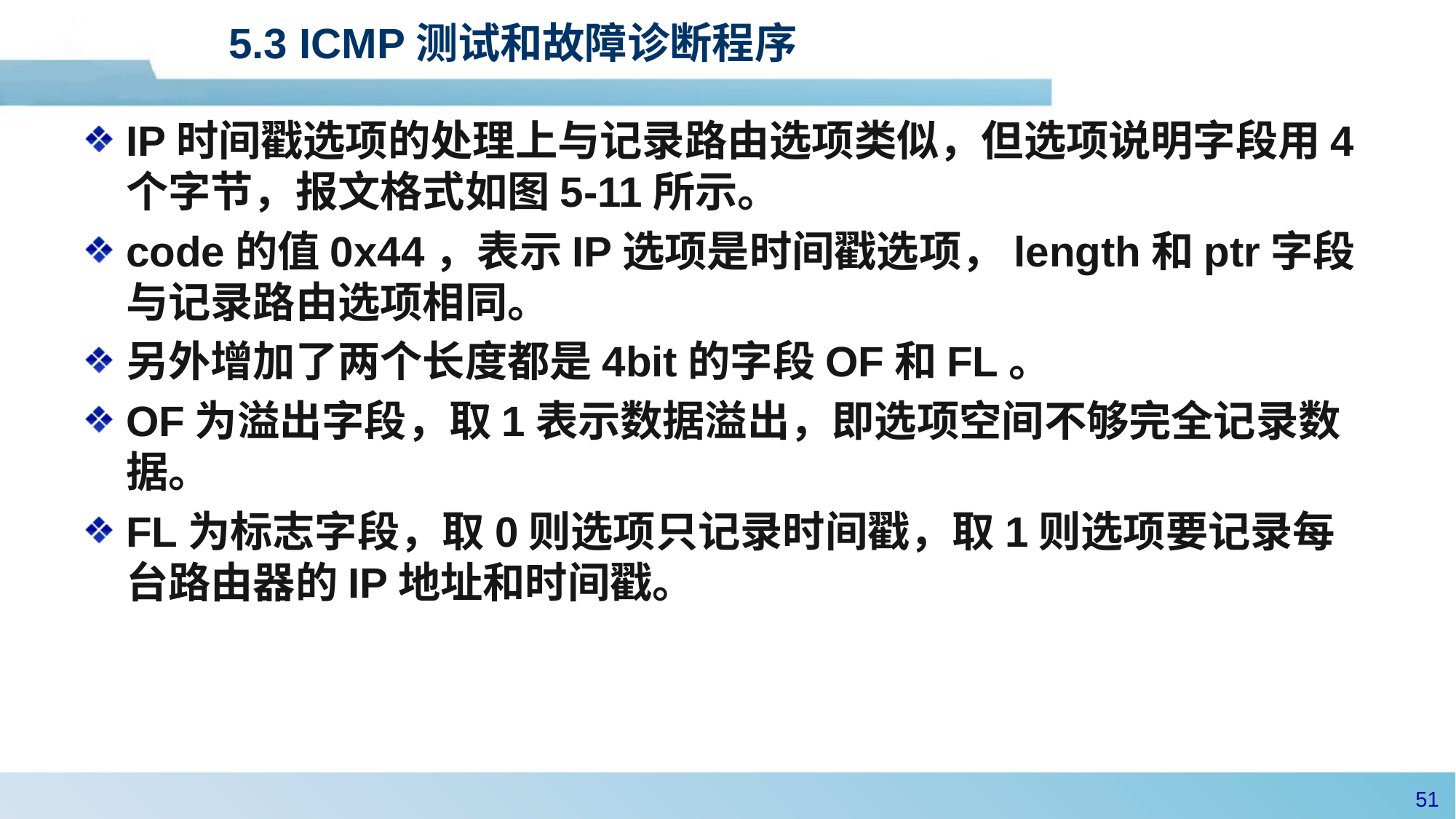

#
5.3 ICMP测试和故障诊断程序
IP时间戳选项的处理上与记录路由选项类似，但选项说明字段用4个字节，报文格式如图5-11所示。
code的值0x44，表示IP选项是时间戳选项，length和ptr字段与记录路由选项相同。
另外增加了两个长度都是4bit的字段OF和FL。
OF为溢出字段，取1表示数据溢出，即选项空间不够完全记录数据。
FL为标志字段，取0则选项只记录时间戳，取1则选项要记录每台路由器的IP地址和时间戳。
51